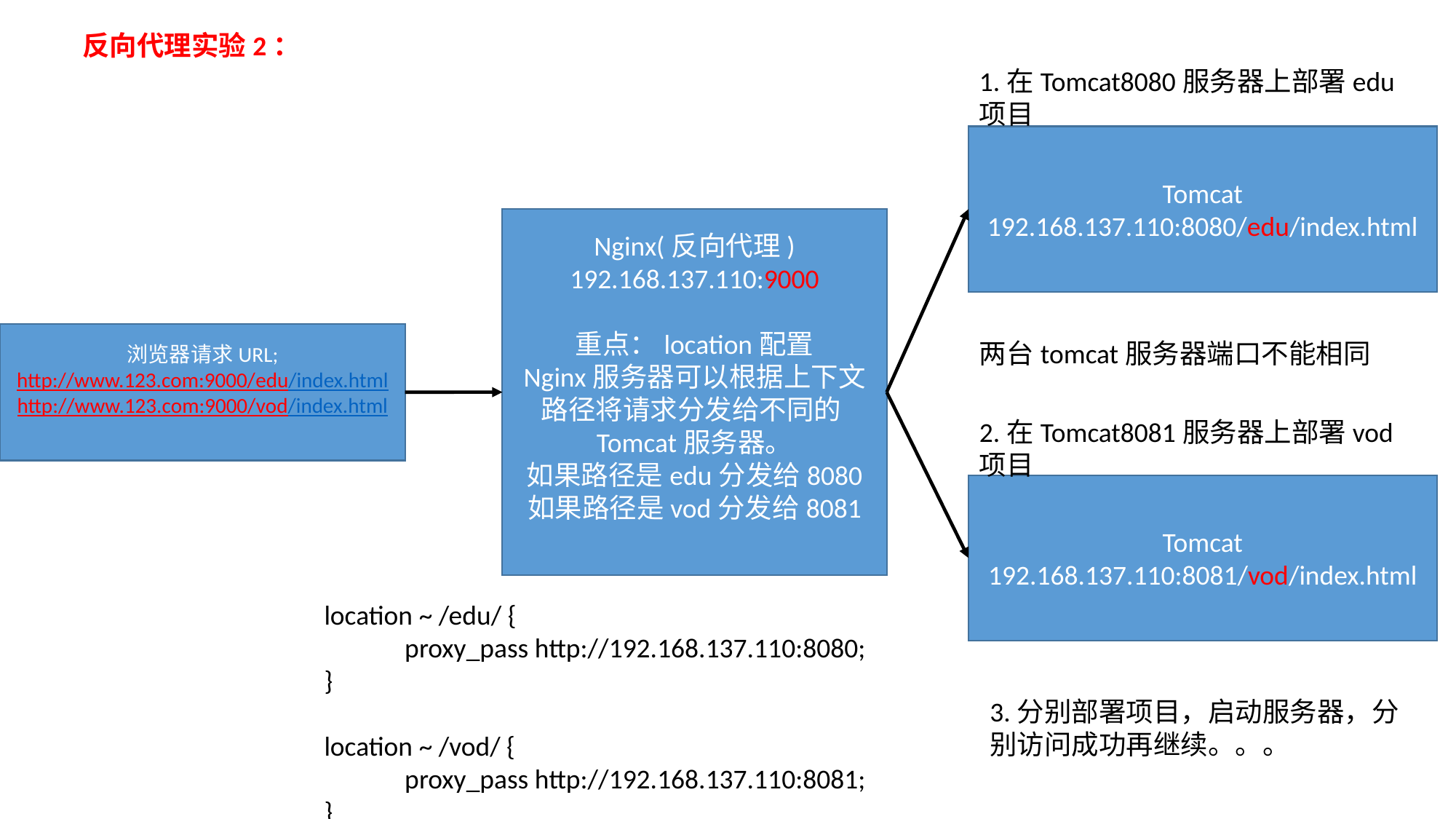

反向代理实验2：
1.在Tomcat8080服务器上部署edu项目
Tomcat
192.168.137.110:8080/edu/index.html
Nginx(反向代理)
192.168.137.110:9000

重点：location配置
Nginx服务器可以根据上下文路径将请求分发给不同的Tomcat服务器。
如果路径是edu分发给8080
如果路径是vod分发给8081

浏览器请求URL;
http://www.123.com:9000/edu/index.html
http://www.123.com:9000/vod/index.html

两台tomcat服务器端口不能相同
2.在Tomcat8081服务器上部署vod项目
Tomcat
192.168.137.110:8081/vod/index.html
location ~ /edu/ {
             proxy_pass http://192.168.137.110:8080;
}

location ~ /vod/ {
             proxy_pass http://192.168.137.110:8081;
}
3.分别部署项目，启动服务器，分别访问成功再继续。。。